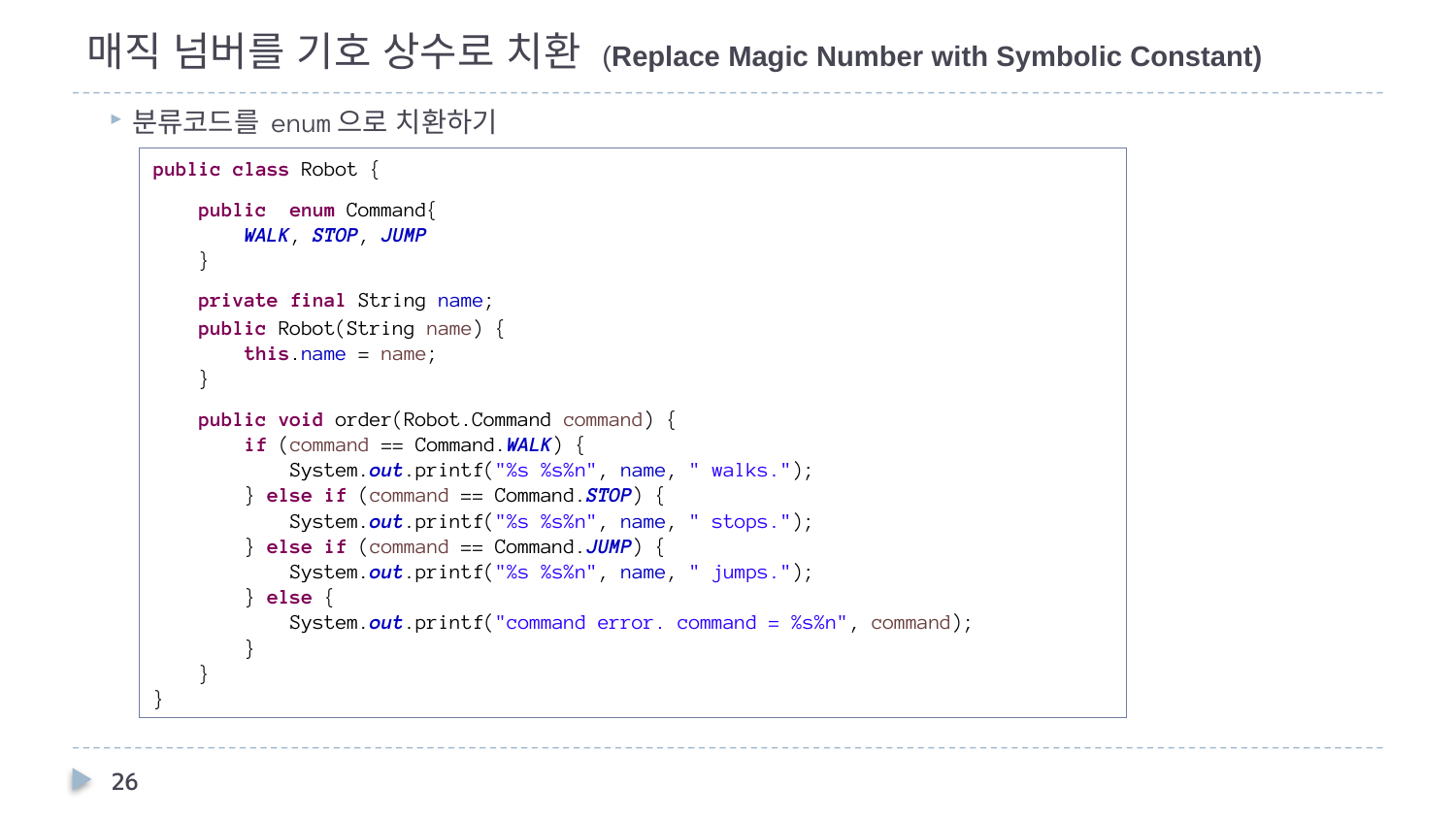

# 매직 넘버를 기호 상수로 치환 (Replace Magic Number with Symbolic Constant)
분류코드를 enum으로 치환하기
public class Robot {

    public  enum Command{
        WALK, STOP, JUMP
    }

    private final String name;

    public Robot(String name) {
        this.name = name;
    }

    public void order(Robot.Command command) {
        if (command == Command.WALK) {
            System.out.printf("%s %s%n", name, " walks.");
        } else if (command == Command.STOP) {
            System.out.printf("%s %s%n", name, " stops.");
        } else if (command == Command.JUMP) {
            System.out.printf("%s %s%n", name, " jumps.");
        } else {
            System.out.printf("command error. command = %s%n", command);
        }
    }
}
26